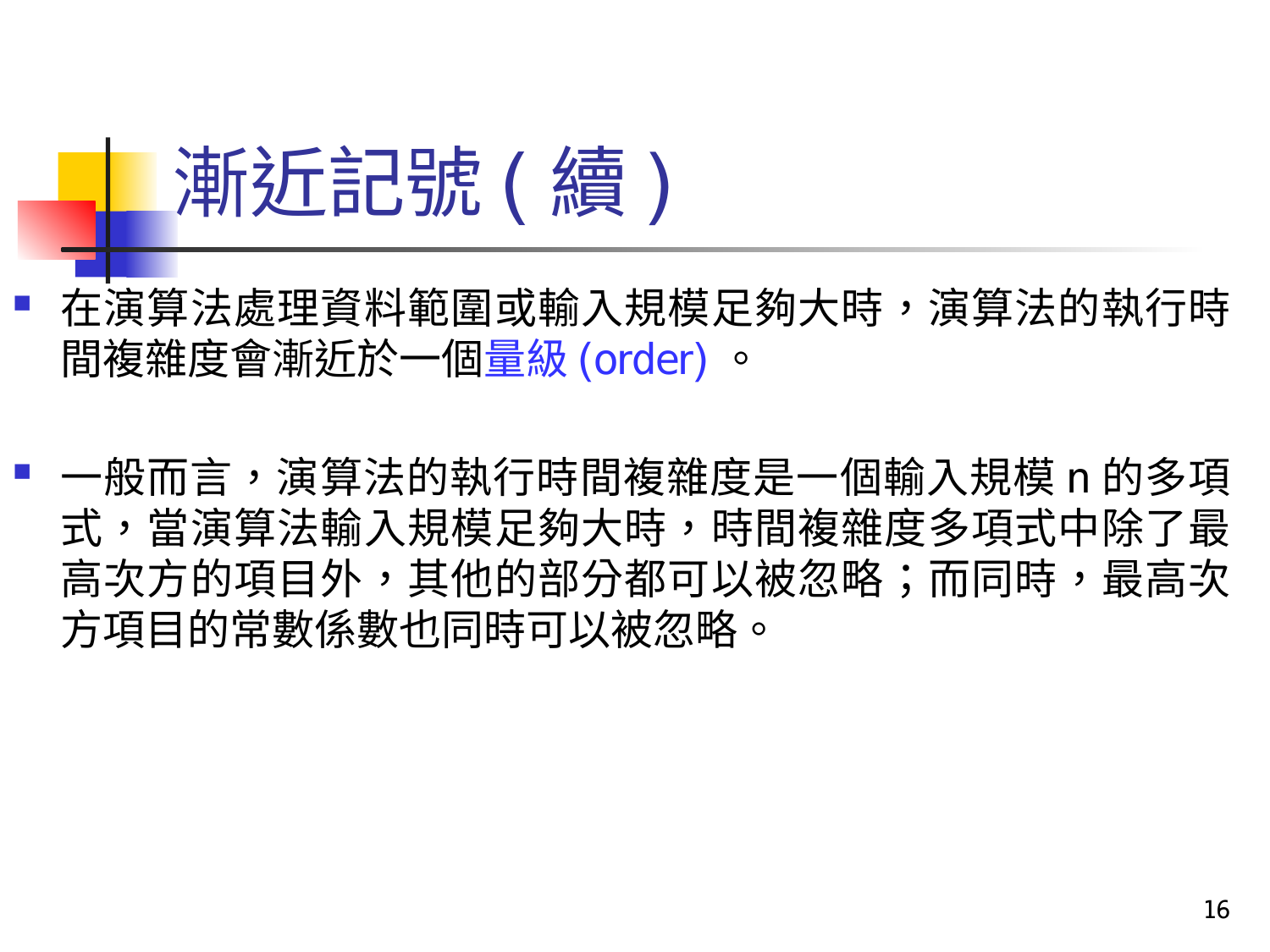

# 漸近記號(續)
在演算法處理資料範圍或輸入規模足夠大時，演算法的執行時間複雜度會漸近於一個量級(order)。

一般而言，演算法的執行時間複雜度是一個輸入規模n的多項式，當演算法輸入規模足夠大時，時間複雜度多項式中除了最高次方的項目外，其他的部分都可以被忽略；而同時，最高次方項目的常數係數也同時可以被忽略。
16